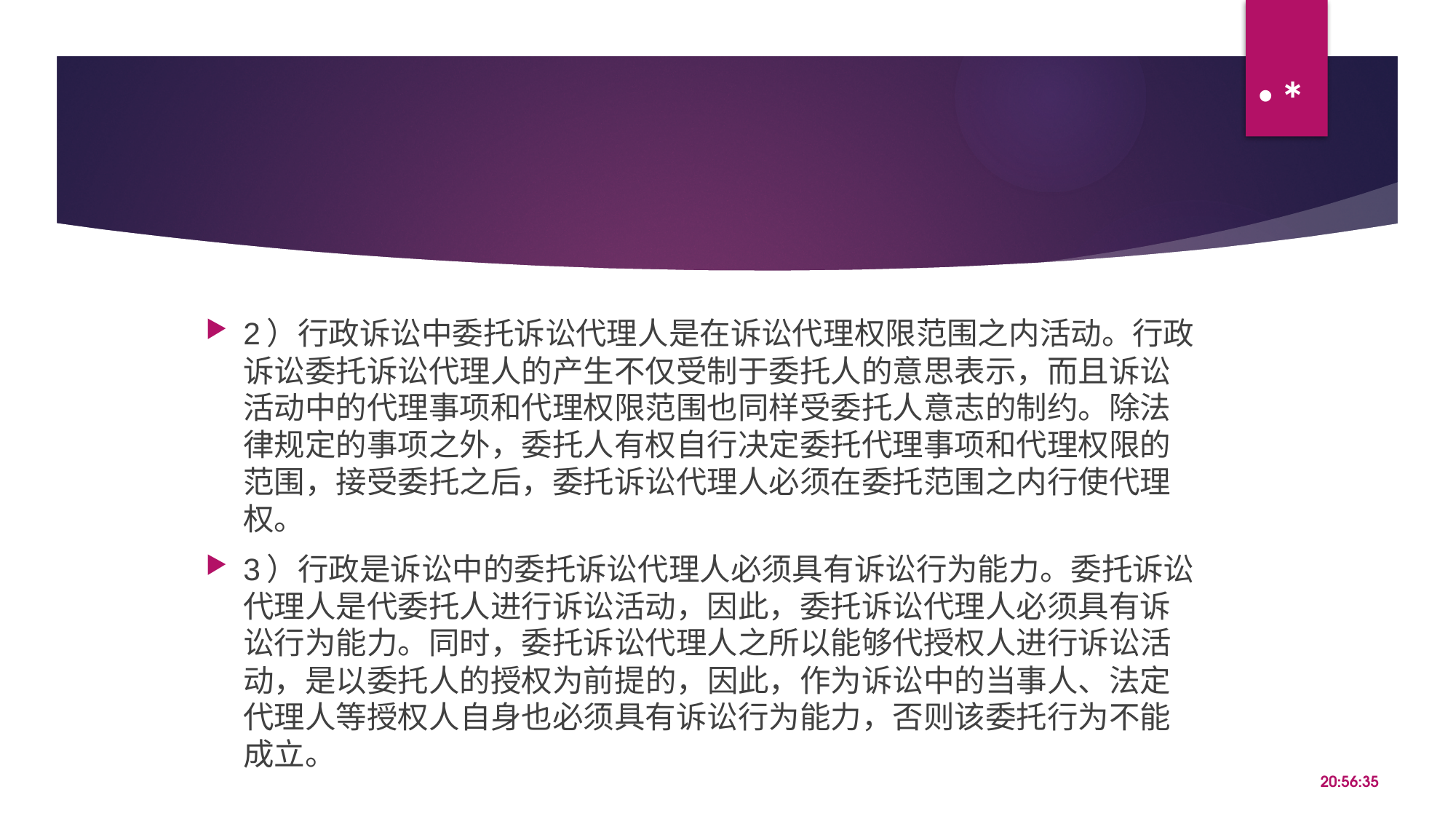

*
#
2）行政诉讼中委托诉讼代理人是在诉讼代理权限范围之内活动。行政诉讼委托诉讼代理人的产生不仅受制于委托人的意思表示，而且诉讼活动中的代理事项和代理权限范围也同样受委托人意志的制约。除法律规定的事项之外，委托人有权自行决定委托代理事项和代理权限的范围，接受委托之后，委托诉讼代理人必须在委托范围之内行使代理权。
3）行政是诉讼中的委托诉讼代理人必须具有诉讼行为能力。委托诉讼代理人是代委托人进行诉讼活动，因此，委托诉讼代理人必须具有诉讼行为能力。同时，委托诉讼代理人之所以能够代授权人进行诉讼活动，是以委托人的授权为前提的，因此，作为诉讼中的当事人、法定代理人等授权人自身也必须具有诉讼行为能力，否则该委托行为不能成立。

20:56:35